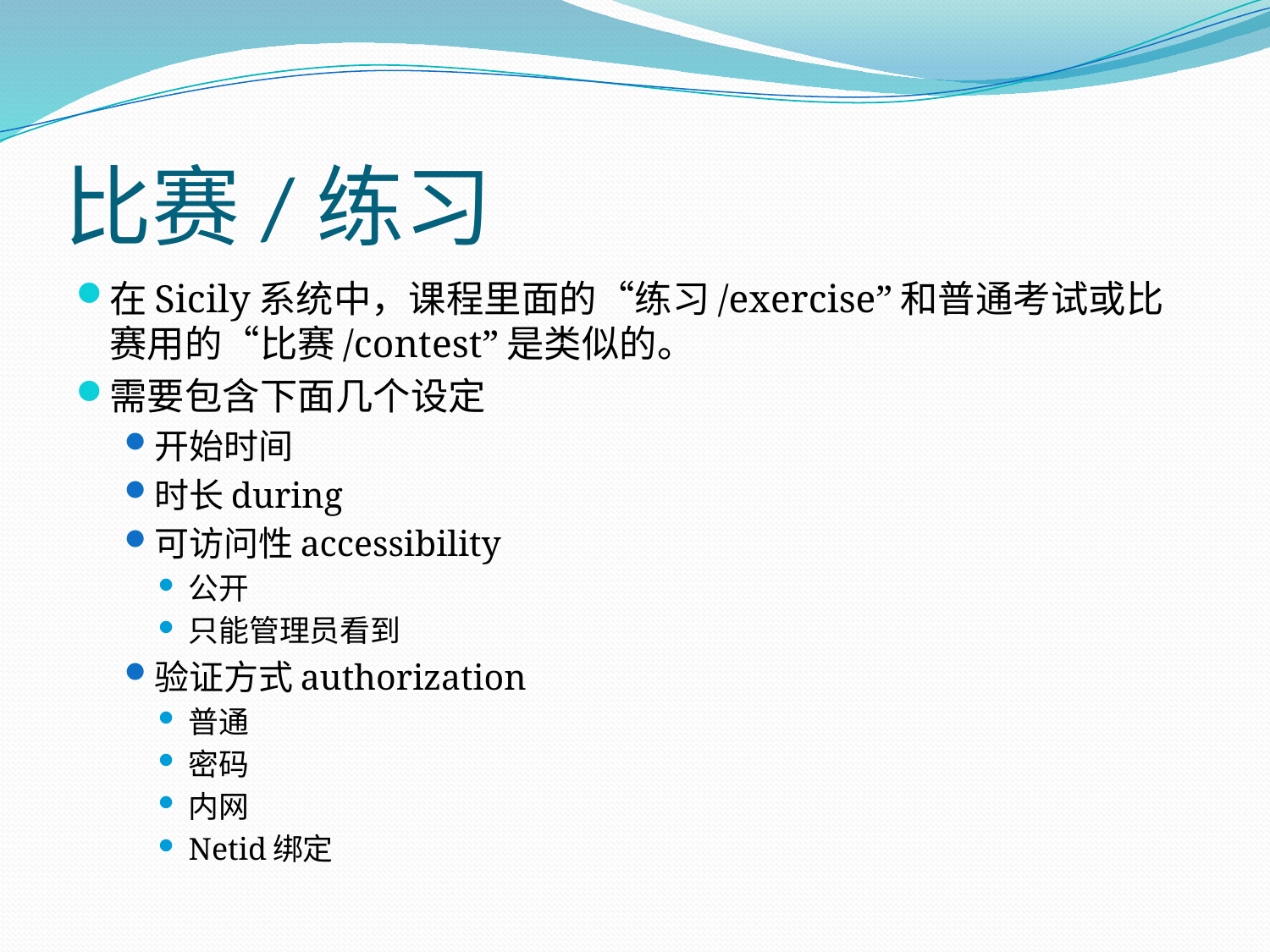

# 比赛/练习
在Sicily系统中，课程里面的“练习/exercise”和普通考试或比赛用的“比赛/contest”是类似的。
需要包含下面几个设定
开始时间
时长during
可访问性accessibility
公开
只能管理员看到
验证方式authorization
普通
密码
内网
Netid绑定